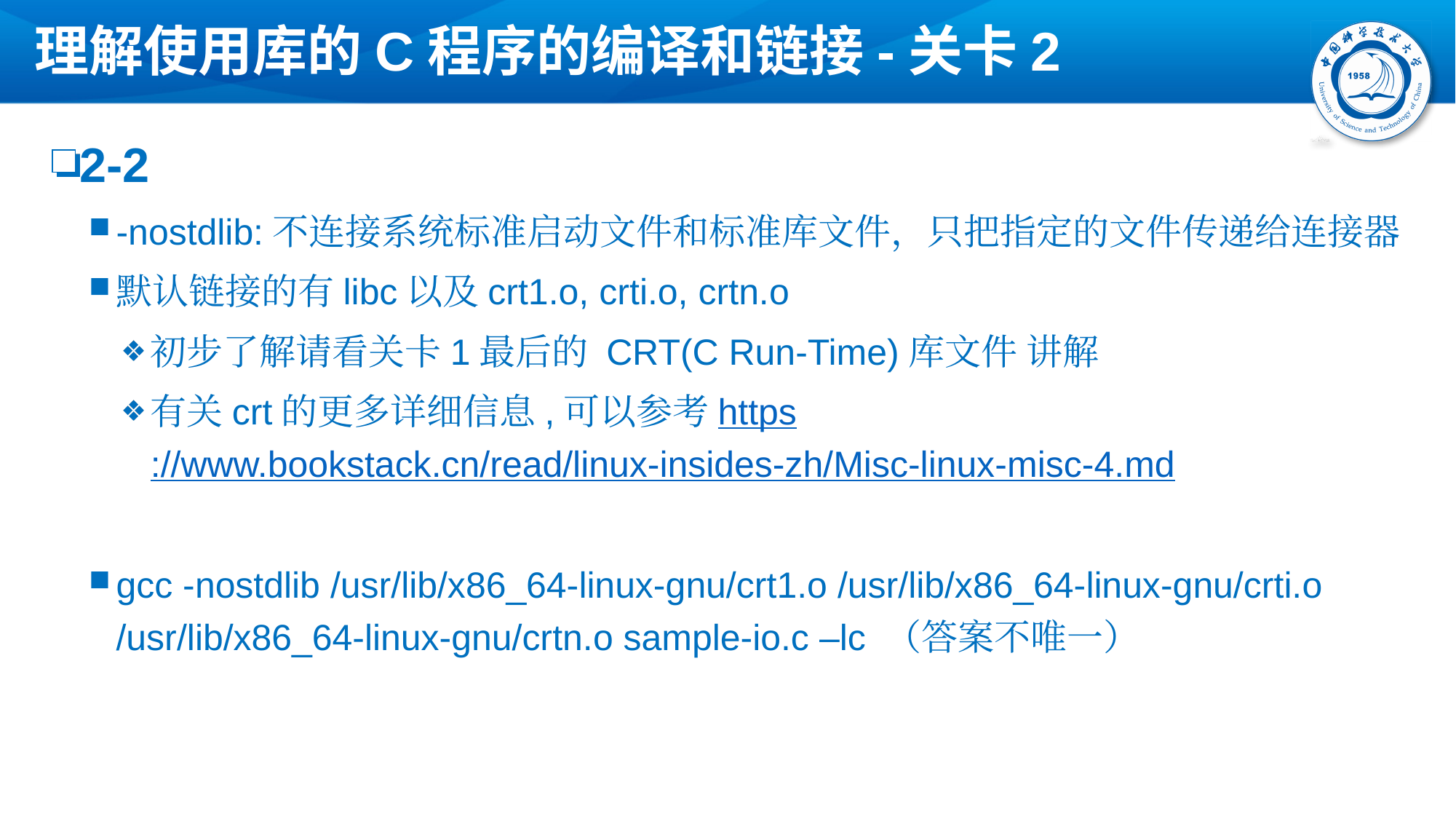

# 理解使用库的C程序的编译和链接-关卡2
2-2
-nostdlib:不连接系统标准启动文件和标准库文件，只把指定的文件传递给连接器
默认链接的有libc以及crt1.o, crti.o, crtn.o
初步了解请看关卡1最后的 CRT(C Run-Time)库文件 讲解
有关crt的更多详细信息,可以参考https://www.bookstack.cn/read/linux-insides-zh/Misc-linux-misc-4.md

gcc -nostdlib /usr/lib/x86_64-linux-gnu/crt1.o /usr/lib/x86_64-linux-gnu/crti.o /usr/lib/x86_64-linux-gnu/crtn.o sample-io.c –lc （答案不唯一）